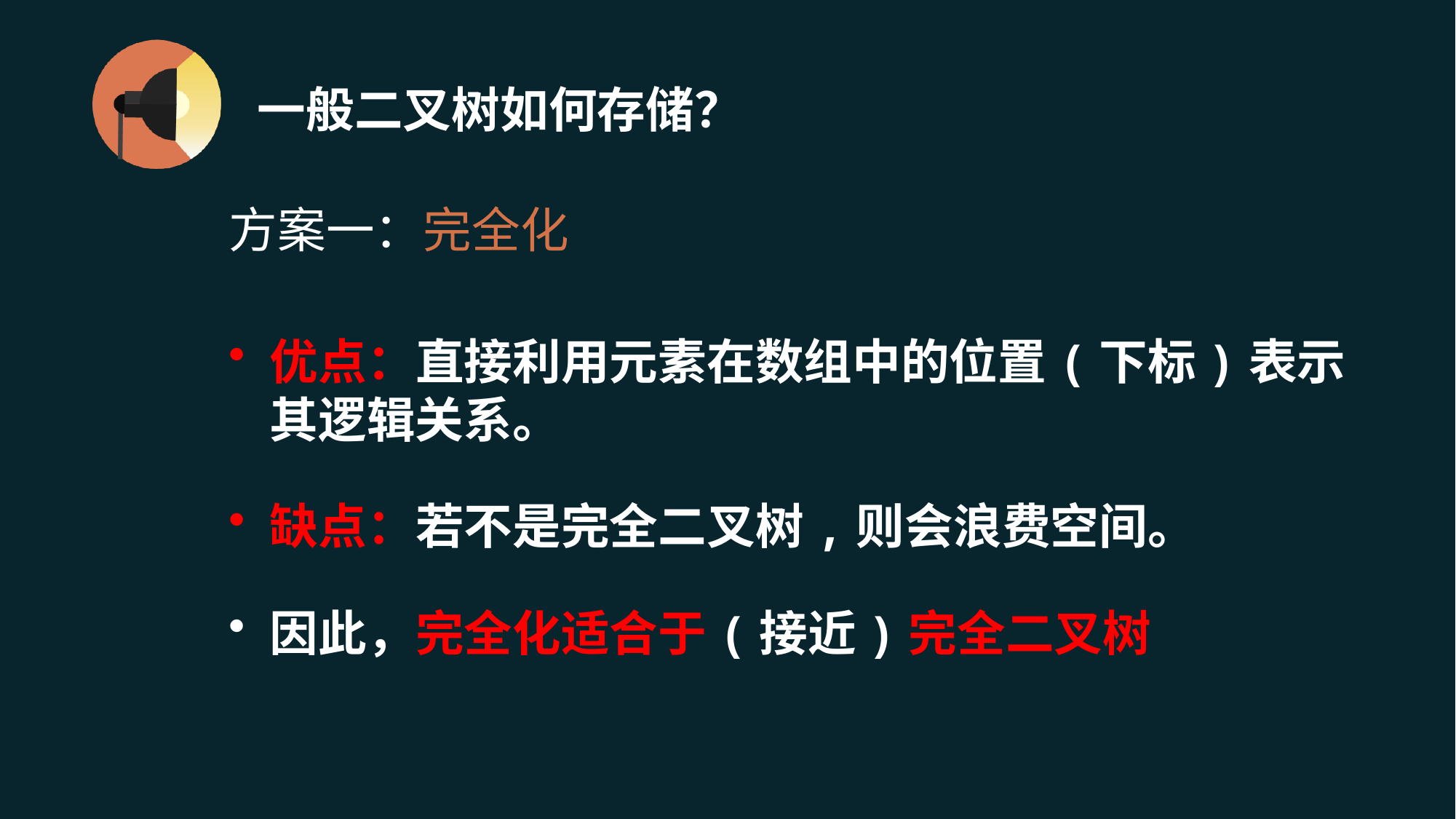

# 一般二叉树如何存储？
方案一：完全化
优点：直接利用元素在数组中的位置(下标)表示其逻辑关系。
缺点：若不是完全二叉树,则会浪费空间。
因此，完全化适合于(接近)完全二叉树